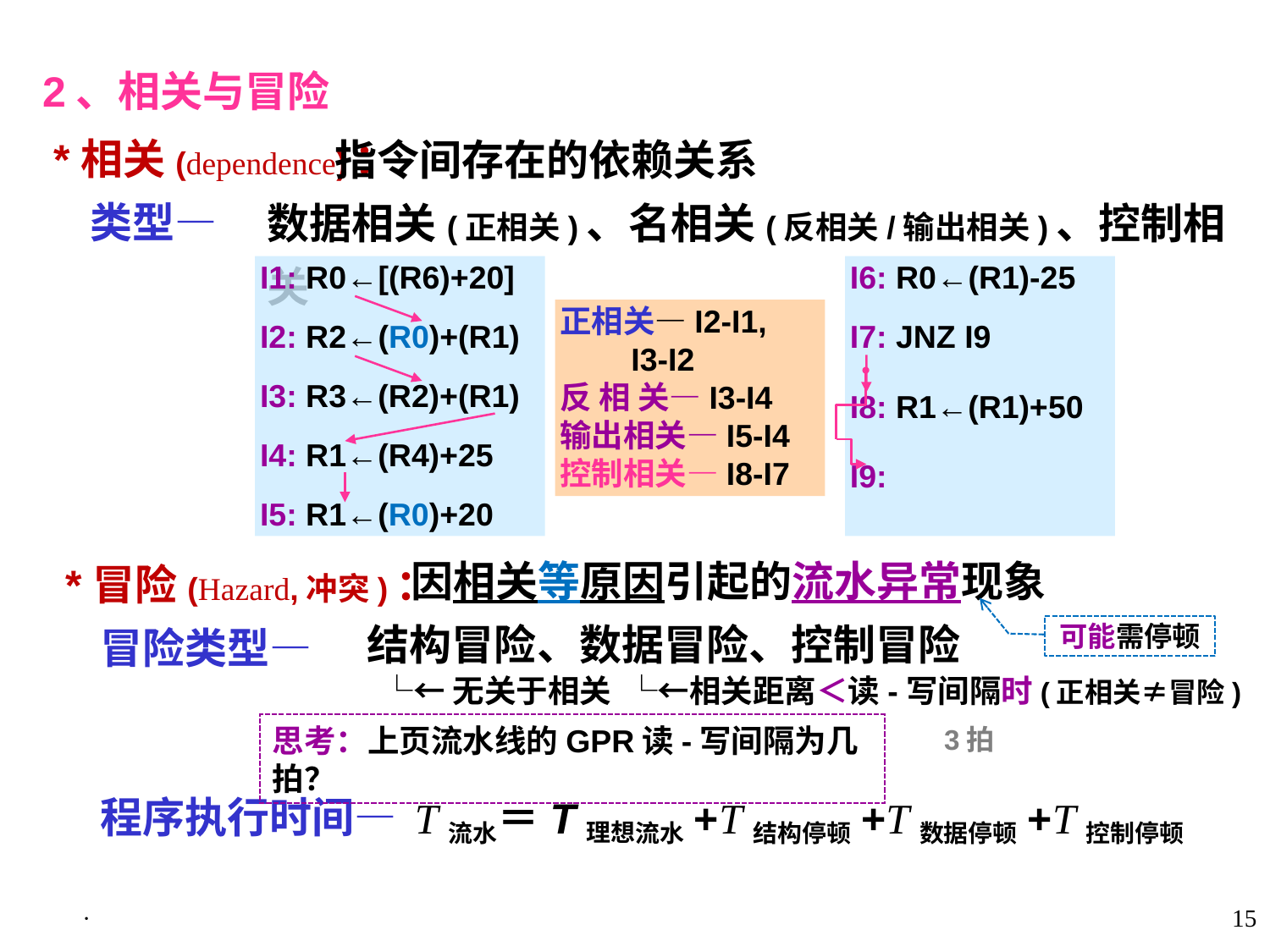

2、相关与冒险
 *相关(dependence)：
    类型—

  *冒险(Hazard,冲突)：
     冒险类型—

     程序执行时间—
      指令间存在的依赖关系
数据相关(正相关)、名相关(反相关/输出相关)、控制相关
I1: R0←[(R6)+20]
I2: R2←(R0)+(R1)
I3: R3←(R2)+(R1)
I4: R1←(R4)+25
I5: R1←(R0)+20
I6: R0←(R1)-25
I7: JNZ I9
I8: R1←(R1)+50
I9:
正相关—I2-I1,
        I3-I2
反 相 关—I3-I4
输出相关—I5-I4
控制相关—I8-I7
    因相关等原因引起的流水异常现象
结构冒险、数据冒险、控制冒险
  └←无关于相关  └←相关距离＜读-写间隔时(正相关≠冒险)

    T流水＝T理想流水+T结构停顿+T数据停顿+T控制停顿
可能需停顿
思考：上页流水线的GPR读-写间隔为几拍？
3拍
·
15